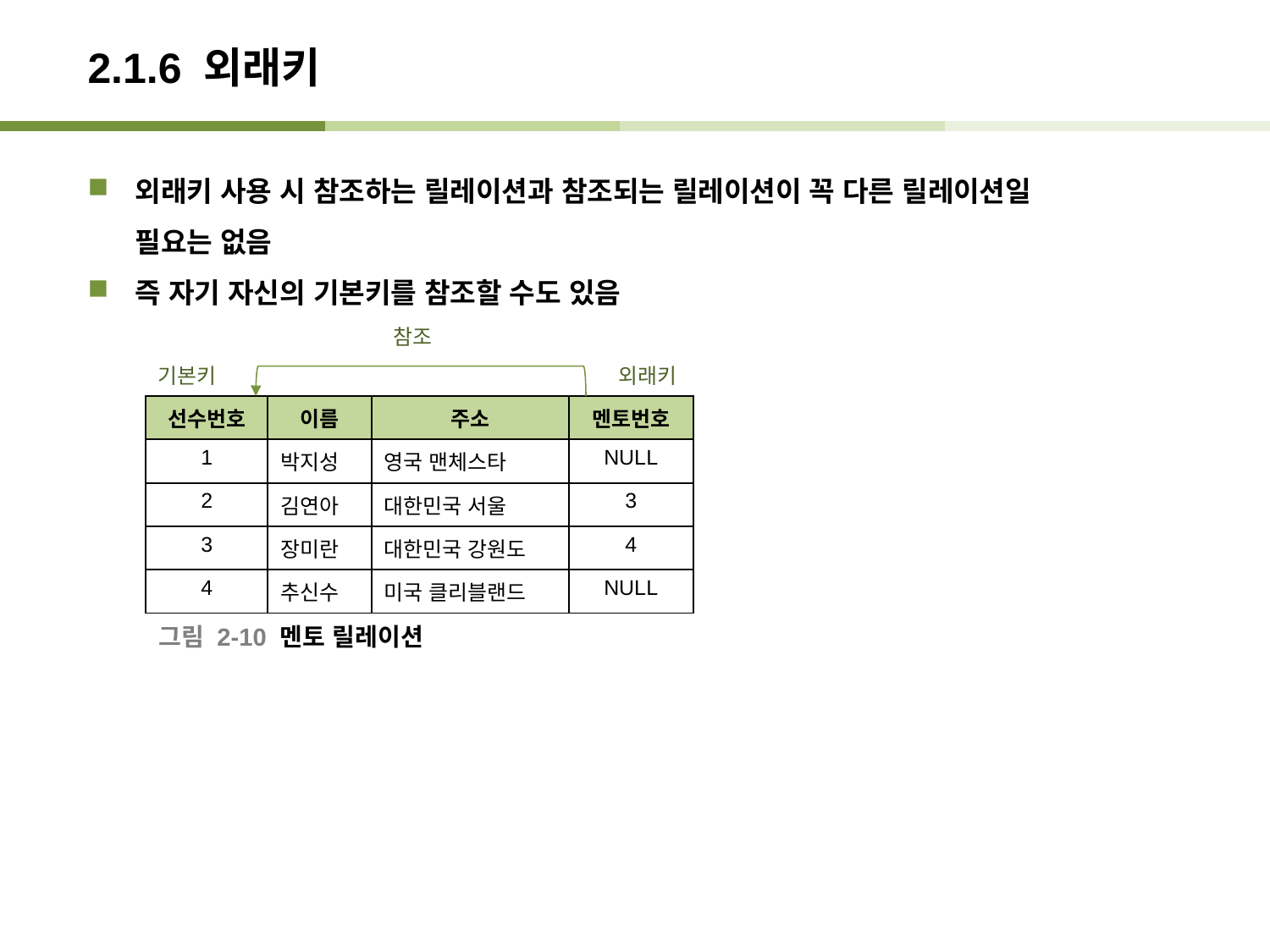

# 2.1.6 외래키
외래키 사용 시 참조하는 릴레이션과 참조되는 릴레이션이 꼭 다른 릴레이션일
필요는 없음
즉 자기 자신의 기본키를 참조할 수도 있음

참조
기본키
외래키
| 선수번호 | 이름 | 주소 | 멘토번호 |
| --- | --- | --- | --- |
| 1 | 박지성 | 영국 맨체스타 | NULL |
| 2 | 김연아 | 대한민국 서울 | 3 |
| 3 | 장미란 | 대한민국 강원도 | 4 |
| 4 | 추신수 | 미국 클리블랜드 | NULL |
그림 2-10 멘토 릴레이션